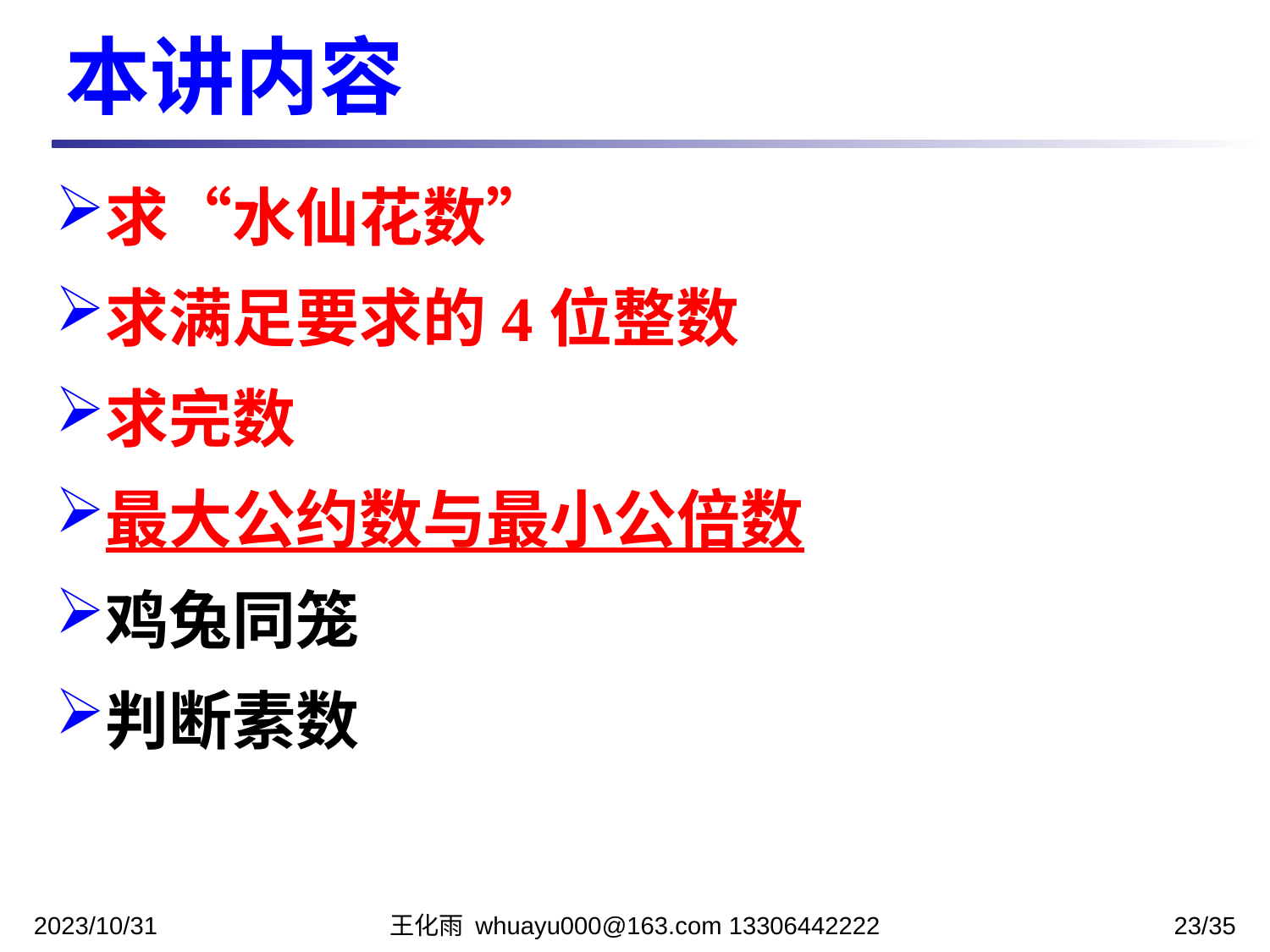

本讲内容
求“水仙花数”
求满足要求的4位整数
求完数
最大公约数与最小公倍数
鸡兔同笼
判断素数
2023/10/31
王化雨 whuayu000@163.com 13306442222
23/35